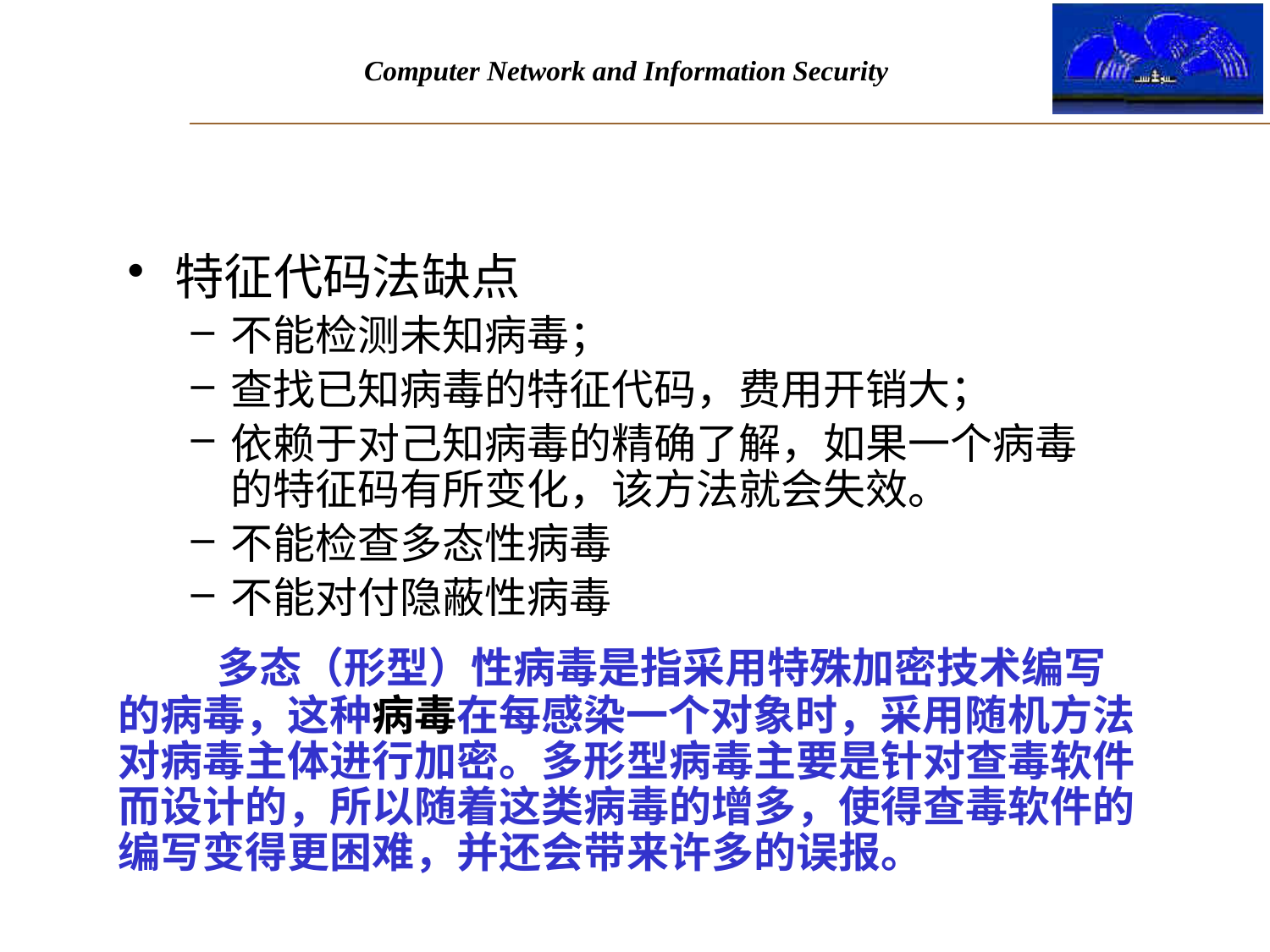

#
特征代码法缺点
不能检测未知病毒；
查找已知病毒的特征代码，费用开销大；
依赖于对己知病毒的精确了解，如果一个病毒的特征码有所变化，该方法就会失效。
不能检查多态性病毒
不能对付隐蔽性病毒
　　多态（形型）性病毒是指采用特殊加密技术编写的病毒，这种病毒在每感染一个对象时，采用随机方法对病毒主体进行加密。多形型病毒主要是针对查毒软件而设计的，所以随着这类病毒的增多，使得查毒软件的编写变得更困难，并还会带来许多的误报。